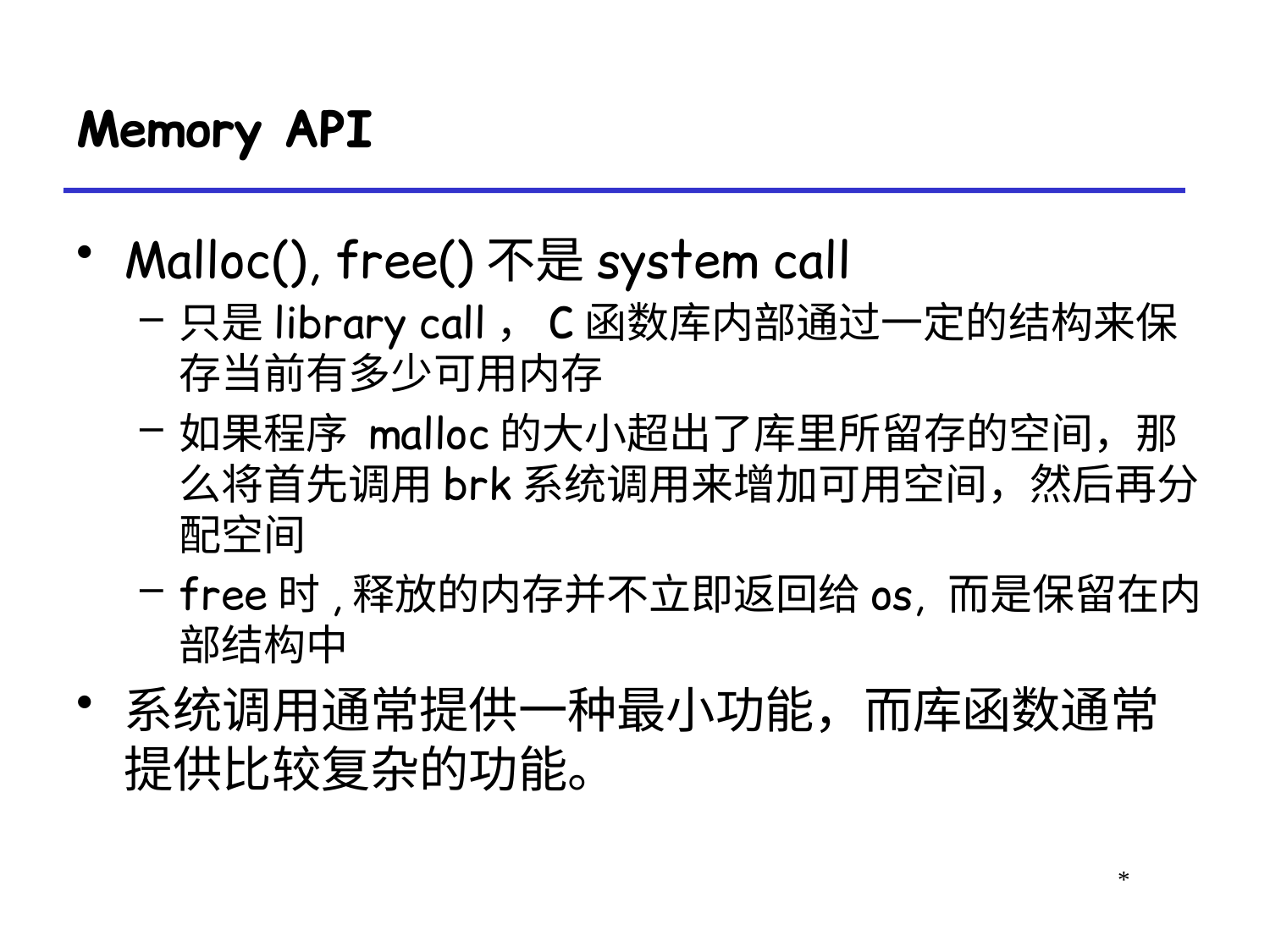

# Memory API
Malloc(), free()不是system call
只是library call，C函数库内部通过一定的结构来保存当前有多少可用内存
如果程序 malloc的大小超出了库里所留存的空间，那么将首先调用brk系统调用来增加可用空间，然后再分配空间
free时,释放的内存并不立即返回给os, 而是保留在内部结构中
系统调用通常提供一种最小功能，而库函数通常提供比较复杂的功能。
*